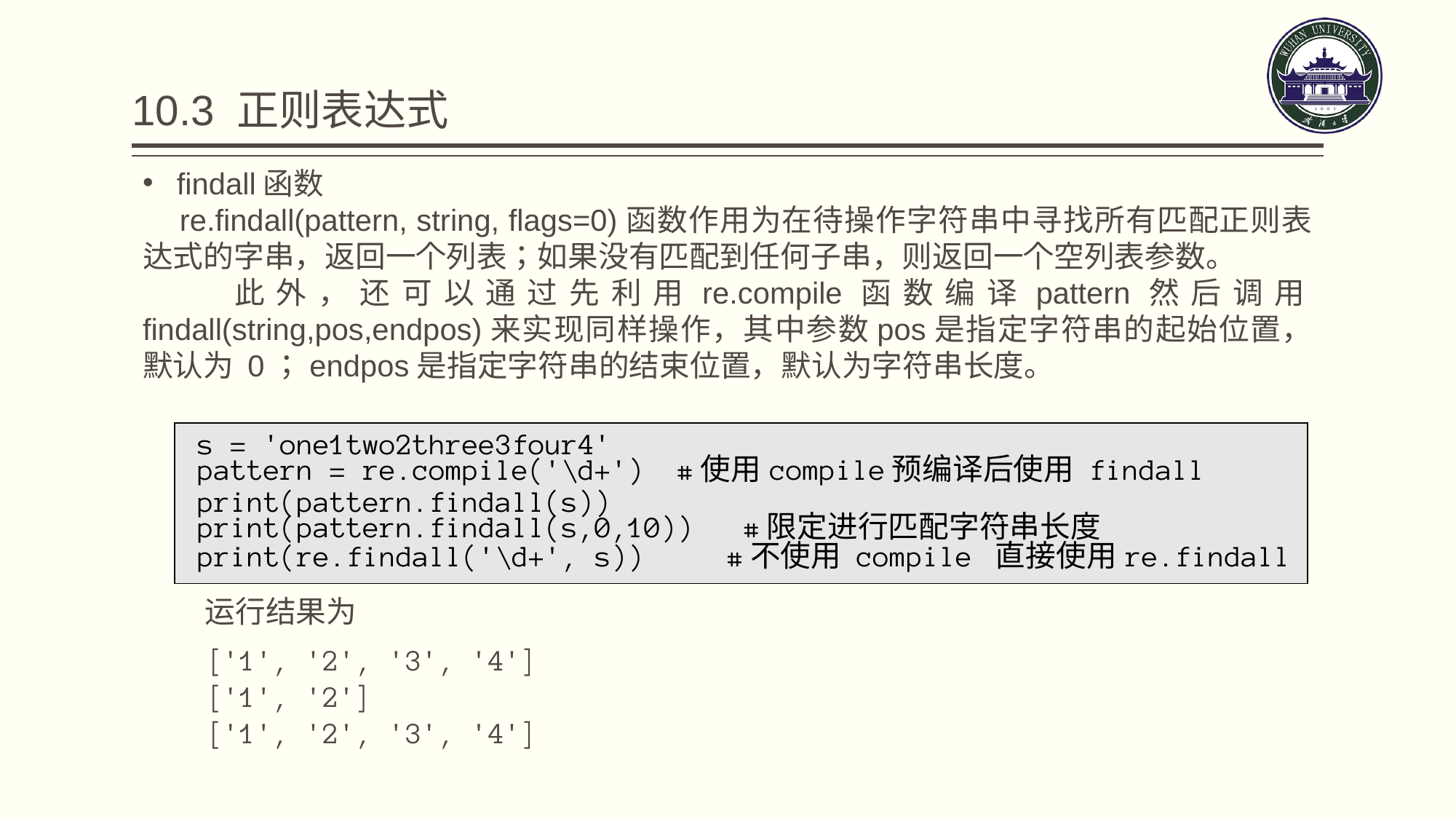

# 10.3 正则表达式
findall函数
    re.findall(pattern, string, flags=0)函数作用为在待操作字符串中寻找所有匹配正则表达式的字串，返回一个列表；如果没有匹配到任何子串，则返回一个空列表参数。
    此外，还可以通过先利用re.compile函数编译pattern然后调用findall(string,pos,endpos)来实现同样操作，其中参数pos是指定字符串的起始位置，默认为 0；endpos是指定字符串的结束位置，默认为字符串长度。
| s = 'one1two2three3four4' pattern = re.compile('\d+') #使用compile预编译后使用 findall print(pattern.findall(s)) print(pattern.findall(s,0,10)) #限定进行匹配字符串长度 print(re.findall('\d+', s)) #不使用 compile 直接使用re.findall |
| --- |
运行结果为
['1', '2', '3', '4']
['1', '2']
['1', '2', '3', '4']